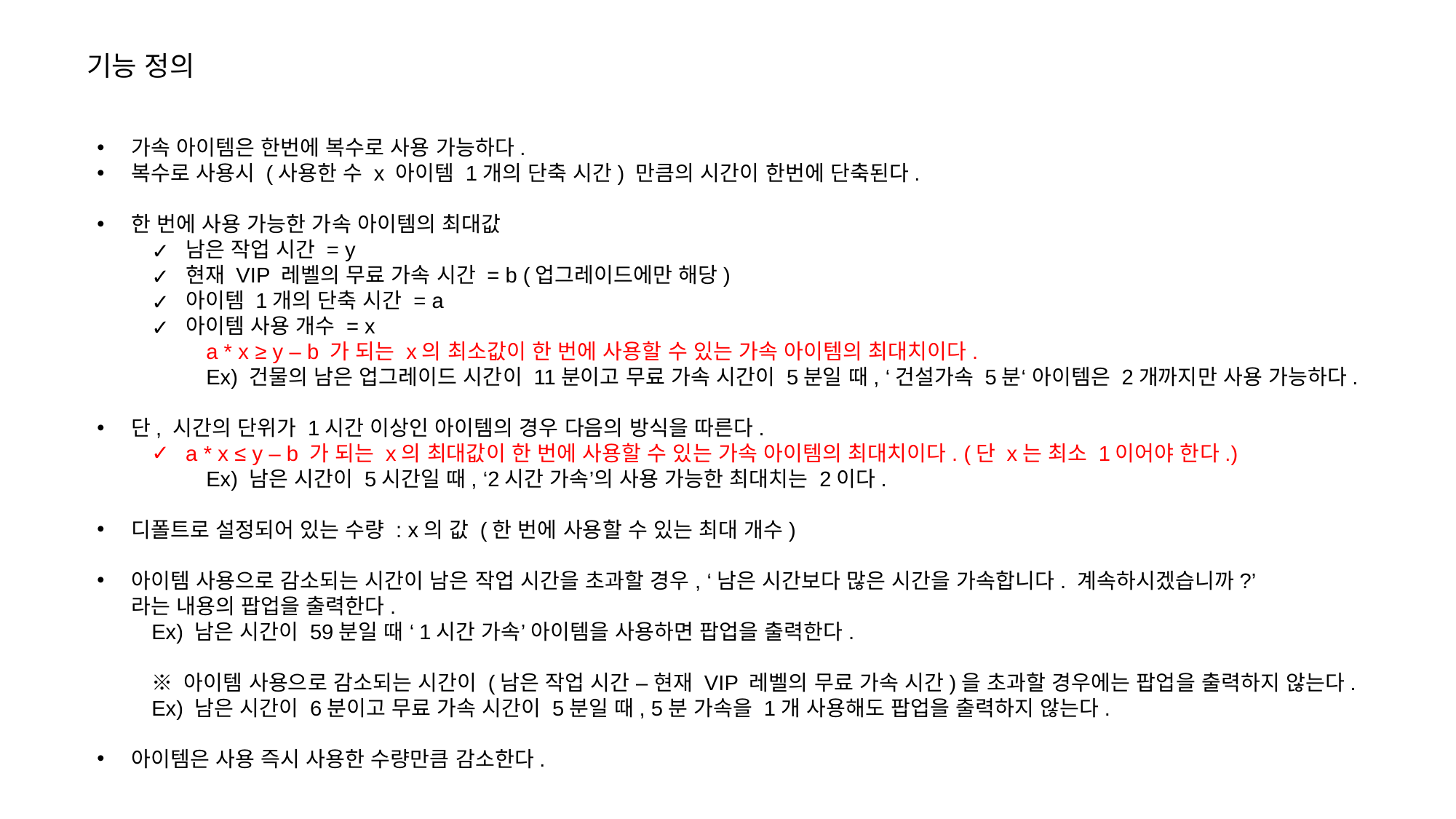

기능 정의
가속 아이템은 한번에 복수로 사용 가능하다.
복수로 사용시 (사용한 수 x 아이템 1개의 단축 시간) 만큼의 시간이 한번에 단축된다.

한 번에 사용 가능한 가속 아이템의 최대값
남은 작업 시간 = y
현재 VIP 레벨의 무료 가속 시간 = b (업그레이드에만 해당)
아이템 1개의 단축 시간 = a
아이템 사용 개수 = x
a * x ≥ y – b 가 되는 x의 최소값이 한 번에 사용할 수 있는 가속 아이템의 최대치이다.
Ex) 건물의 남은 업그레이드 시간이 11분이고 무료 가속 시간이 5분일 때, ‘건설가속 5분‘ 아이템은 2개까지만 사용 가능하다.

단, 시간의 단위가 1시간 이상인 아이템의 경우 다음의 방식을 따른다.
a * x ≤ y – b 가 되는 x의 최대값이 한 번에 사용할 수 있는 가속 아이템의 최대치이다. (단 x는 최소 1이어야 한다.)
Ex) 남은 시간이 5시간일 때, ‘2시간 가속’의 사용 가능한 최대치는 2이다.

디폴트로 설정되어 있는 수량 : x의 값 (한 번에 사용할 수 있는 최대 개수)

아이템 사용으로 감소되는 시간이 남은 작업 시간을 초과할 경우, ‘남은 시간보다 많은 시간을 가속합니다. 계속하시겠습니까?’
라는 내용의 팝업을 출력한다.
Ex) 남은 시간이 59분일 때 ‘1시간 가속’ 아이템을 사용하면 팝업을 출력한다.

※ 아이템 사용으로 감소되는 시간이 (남은 작업 시간 – 현재 VIP 레벨의 무료 가속 시간)을 초과할 경우에는 팝업을 출력하지 않는다.
Ex) 남은 시간이 6분이고 무료 가속 시간이 5분일 때, 5분 가속을 1개 사용해도 팝업을 출력하지 않는다.

아이템은 사용 즉시 사용한 수량만큼 감소한다.